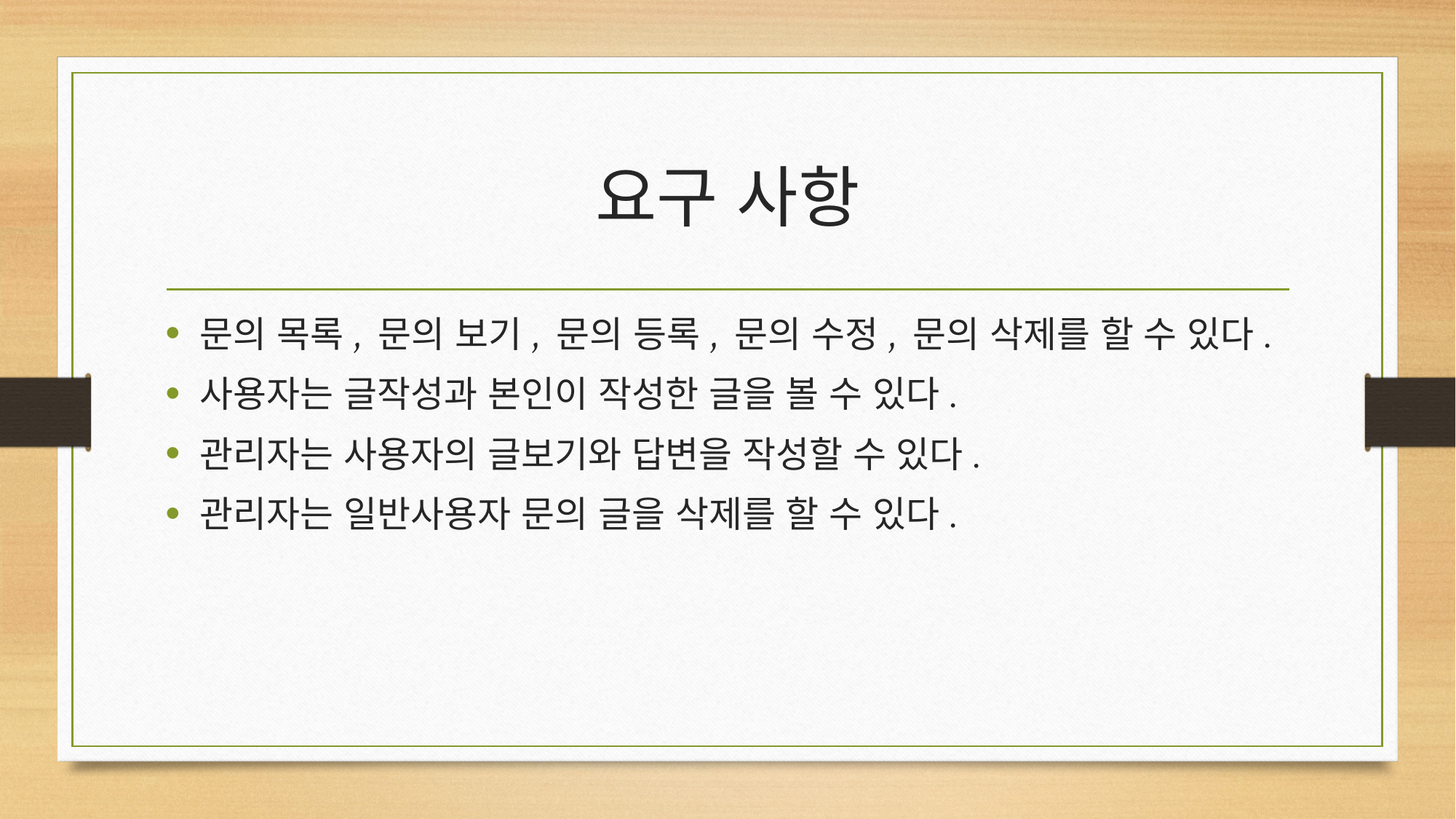

# 요구 사항
문의 목록, 문의 보기, 문의 등록, 문의 수정, 문의 삭제를 할 수 있다.
사용자는 글작성과 본인이 작성한 글을 볼 수 있다.
관리자는 사용자의 글보기와 답변을 작성할 수 있다.
관리자는 일반사용자 문의 글을 삭제를 할 수 있다.